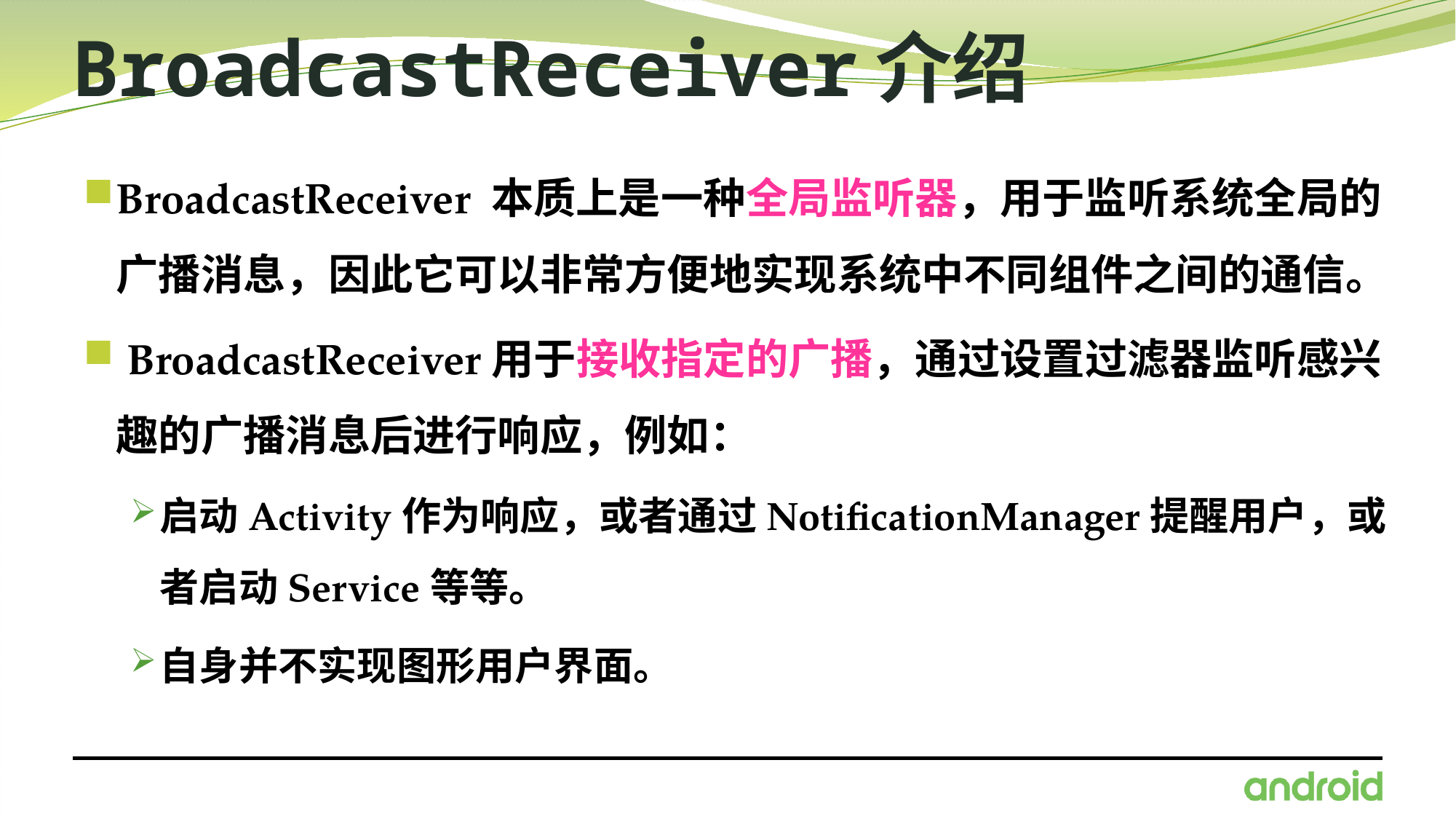

# BroadcastReceiver介绍
BroadcastReceiver 本质上是一种全局监听器，用于监听系统全局的广播消息，因此它可以非常方便地实现系统中不同组件之间的通信。
 BroadcastReceiver用于接收指定的广播，通过设置过滤器监听感兴趣的广播消息后进行响应，例如：
启动Activity作为响应，或者通过NotificationManager提醒用户，或者启动Service等等。
自身并不实现图形用户界面。